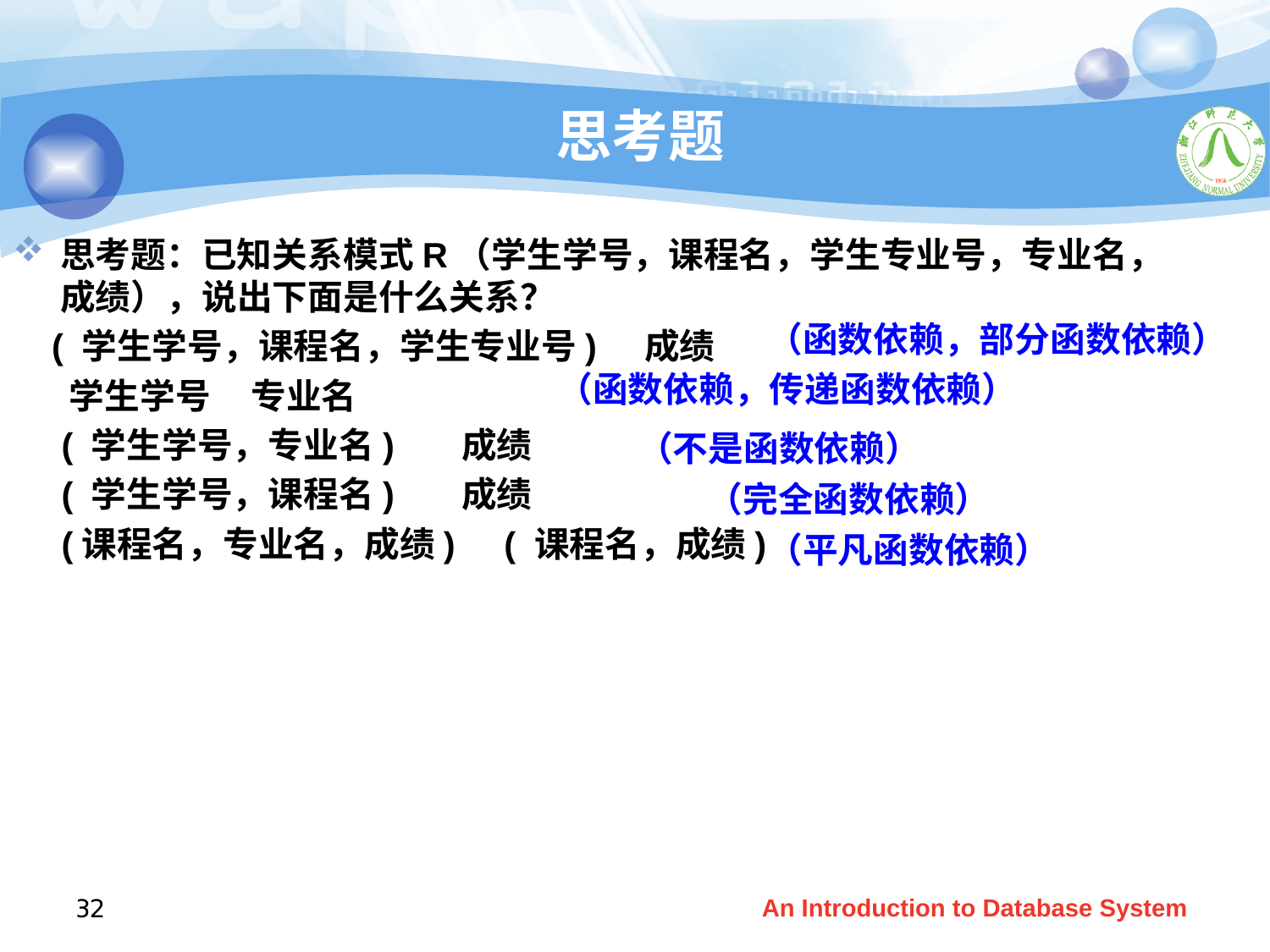

# 思考题
思考题：已知关系模式R（学生学号，课程名，学生专业号，专业名，成绩），说出下面是什么关系？
    ( 学生学号，课程名，学生专业号)    成绩
      学生学号     专业名
     ( 学生学号，专业名)      成绩
     ( 学生学号，课程名)      成绩
     (课程名，专业名，成绩)     ( 课程名，成绩)

（函数依赖，部分函数依赖）
（函数依赖，传递函数依赖）
（不是函数依赖）
（完全函数依赖）
（平凡函数依赖）
32
An Introduction to Database System